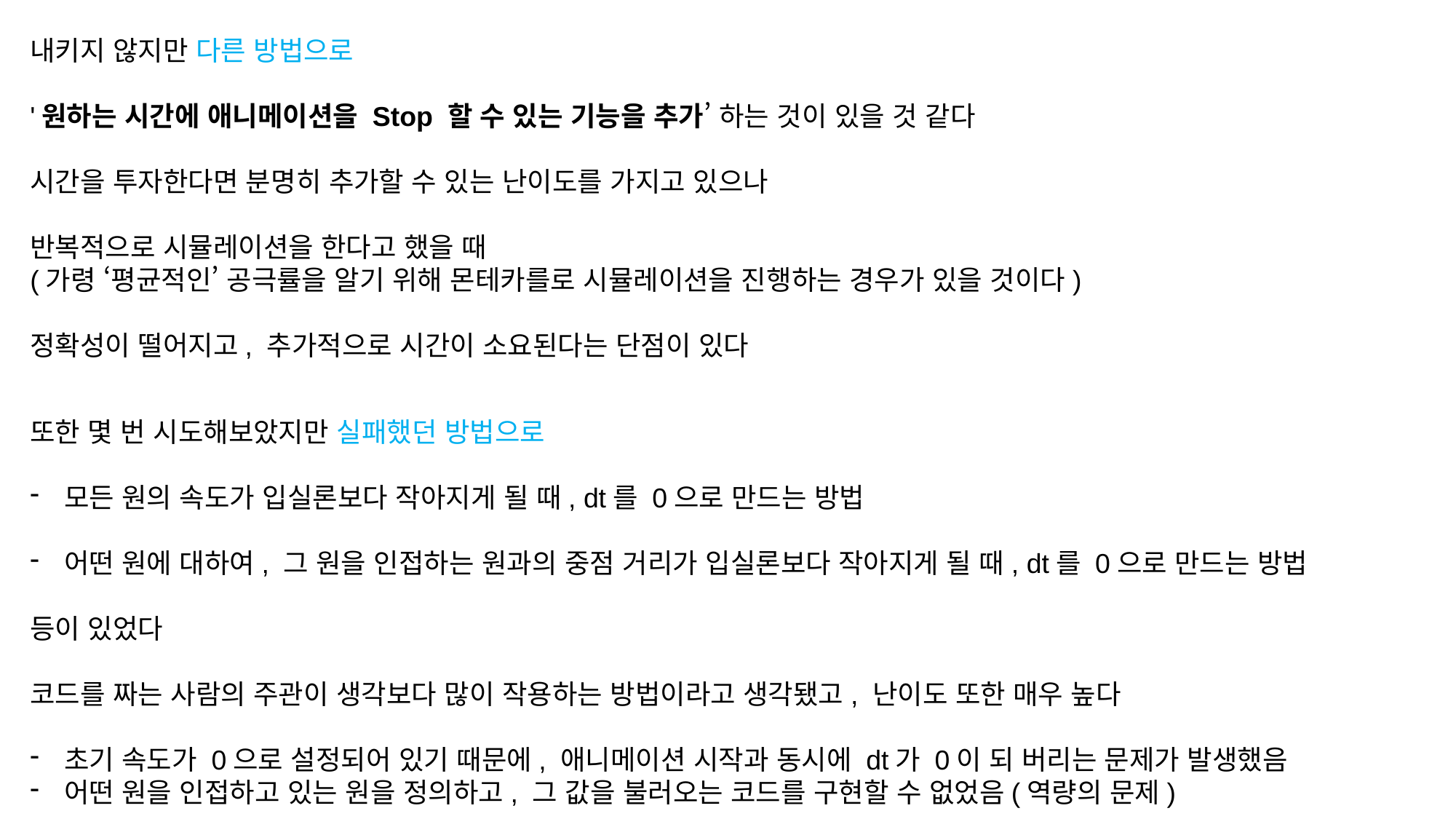

내키지 않지만 다른 방법으로

'원하는 시간에 애니메이션을 Stop 할 수 있는 기능을 추가’ 하는 것이 있을 것 같다

시간을 투자한다면 분명히 추가할 수 있는 난이도를 가지고 있으나

반복적으로 시뮬레이션을 한다고 했을 때
(가령 ‘평균적인’ 공극률을 알기 위해 몬테카를로 시뮬레이션을 진행하는 경우가 있을 것이다)

정확성이 떨어지고, 추가적으로 시간이 소요된다는 단점이 있다

또한 몇 번 시도해보았지만 실패했던 방법으로

모든 원의 속도가 입실론보다 작아지게 될 때, dt를 0으로 만드는 방법

어떤 원에 대하여, 그 원을 인접하는 원과의 중점 거리가 입실론보다 작아지게 될 때, dt를 0으로 만드는 방법

등이 있었다

코드를 짜는 사람의 주관이 생각보다 많이 작용하는 방법이라고 생각됐고, 난이도 또한 매우 높다

초기 속도가 0으로 설정되어 있기 때문에, 애니메이션 시작과 동시에 dt가 0이 되 버리는 문제가 발생했음
어떤 원을 인접하고 있는 원을 정의하고, 그 값을 불러오는 코드를 구현할 수 없었음(역량의 문제)